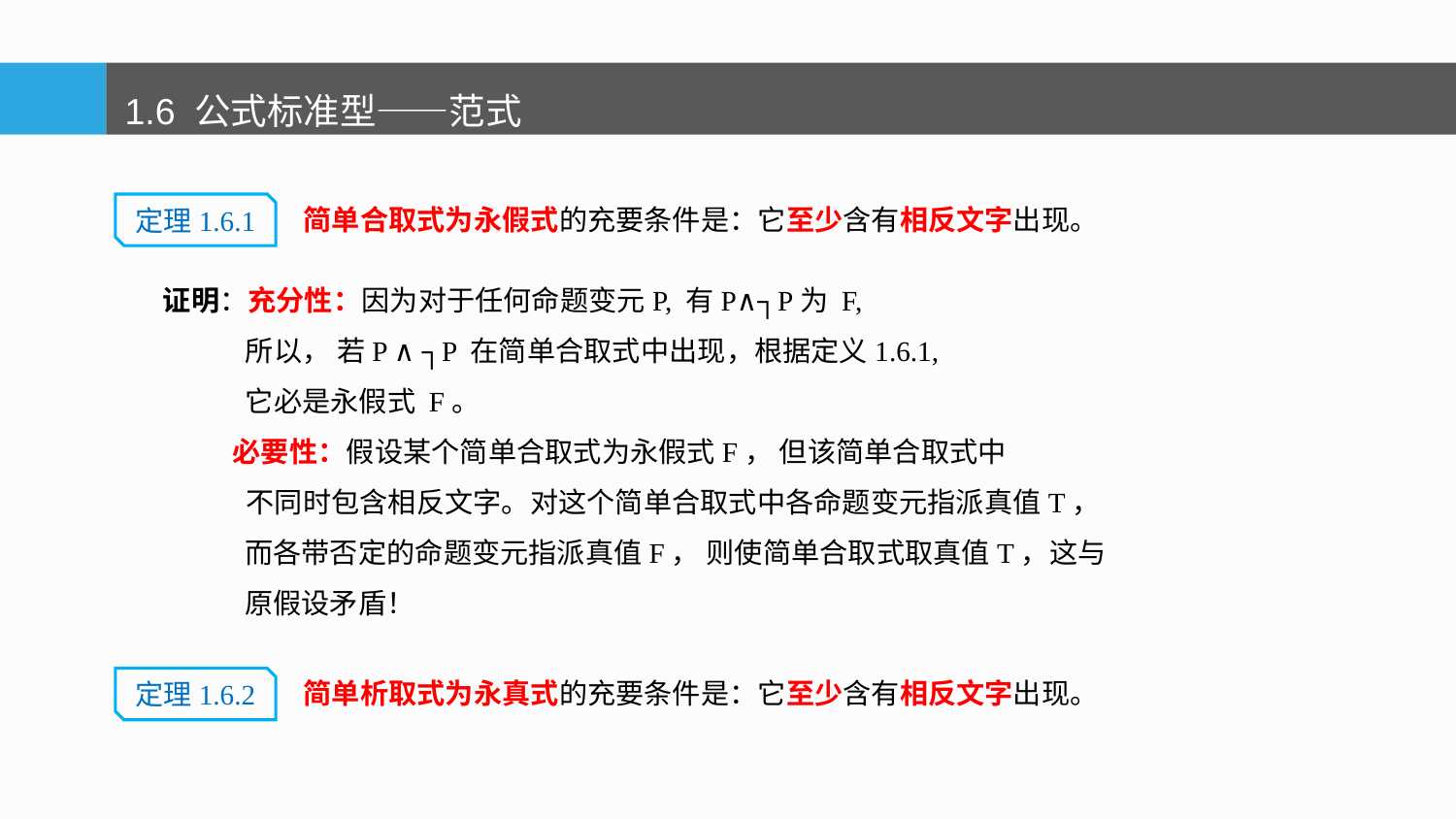

1.6 公式标准型——范式

定理1.6.1
简单合取式为永假式的充要条件是：它至少含有相反文字出现。
证明：充分性：因为对于任何命题变元P, 有P∧┐P为 F,
            所以， 若P ∧ ┐P 在简单合取式中出现，根据定义1.6.1,
            它必是永假式 F。
          必要性：假设某个简单合取式为永假式F， 但该简单合取式中
不同时包含相反文字。对这个简单合取式中各命题变元指派真值T，
而各带否定的命题变元指派真值F， 则使简单合取式取真值T，这与
原假设矛盾！
定理1.6.2
简单析取式为永真式的充要条件是：它至少含有相反文字出现。